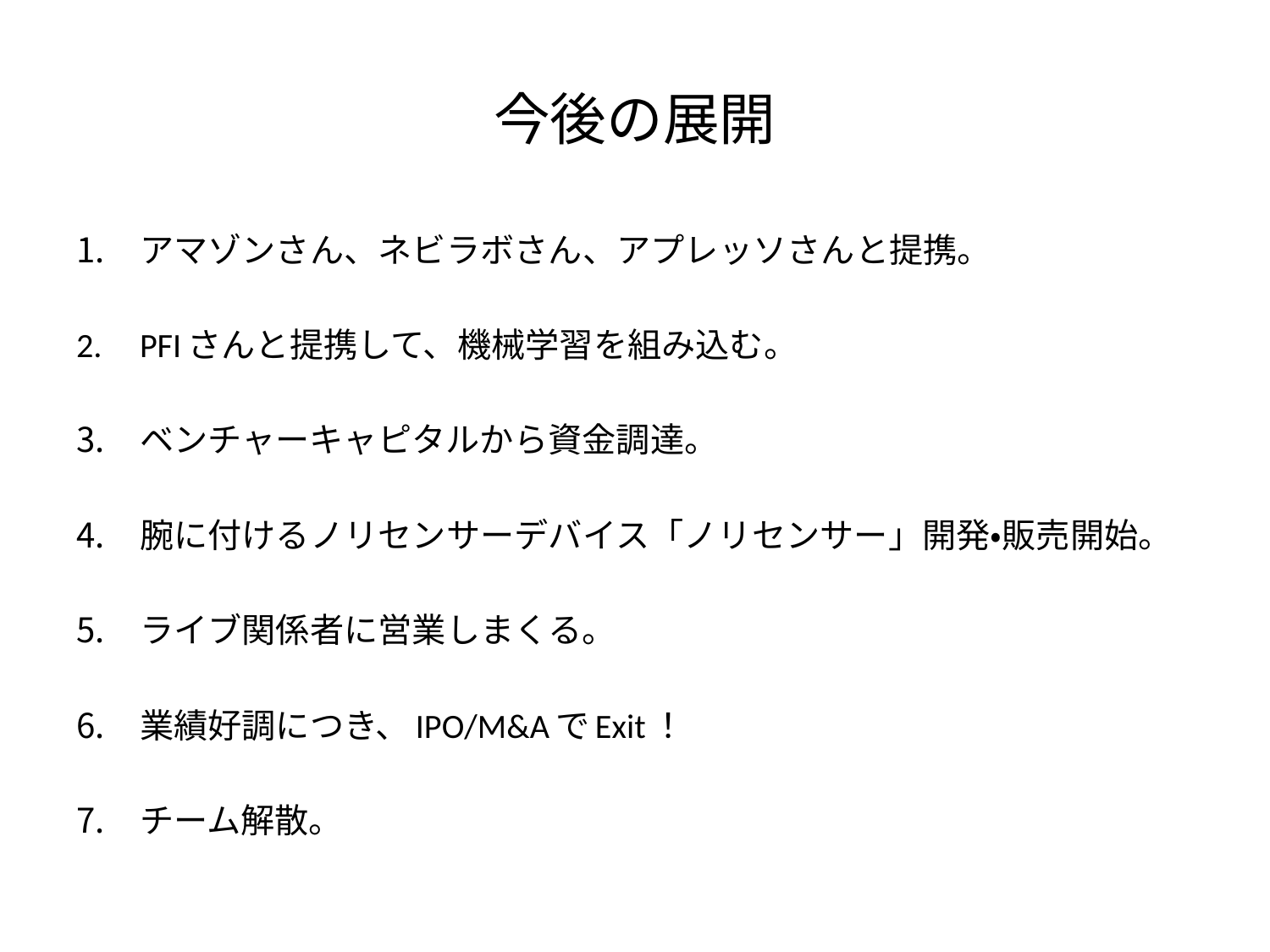

# 今後の展開
アマゾンさん、ネビラボさん、アプレッソさんと提携。

PFIさんと提携して、機械学習を組み込む。

ベンチャーキャピタルから資金調達。

腕に付けるノリセンサーデバイス「ノリセンサー」開発・販売開始。

ライブ関係者に営業しまくる。

業績好調につき、IPO/M&AでExit！

チーム解散。